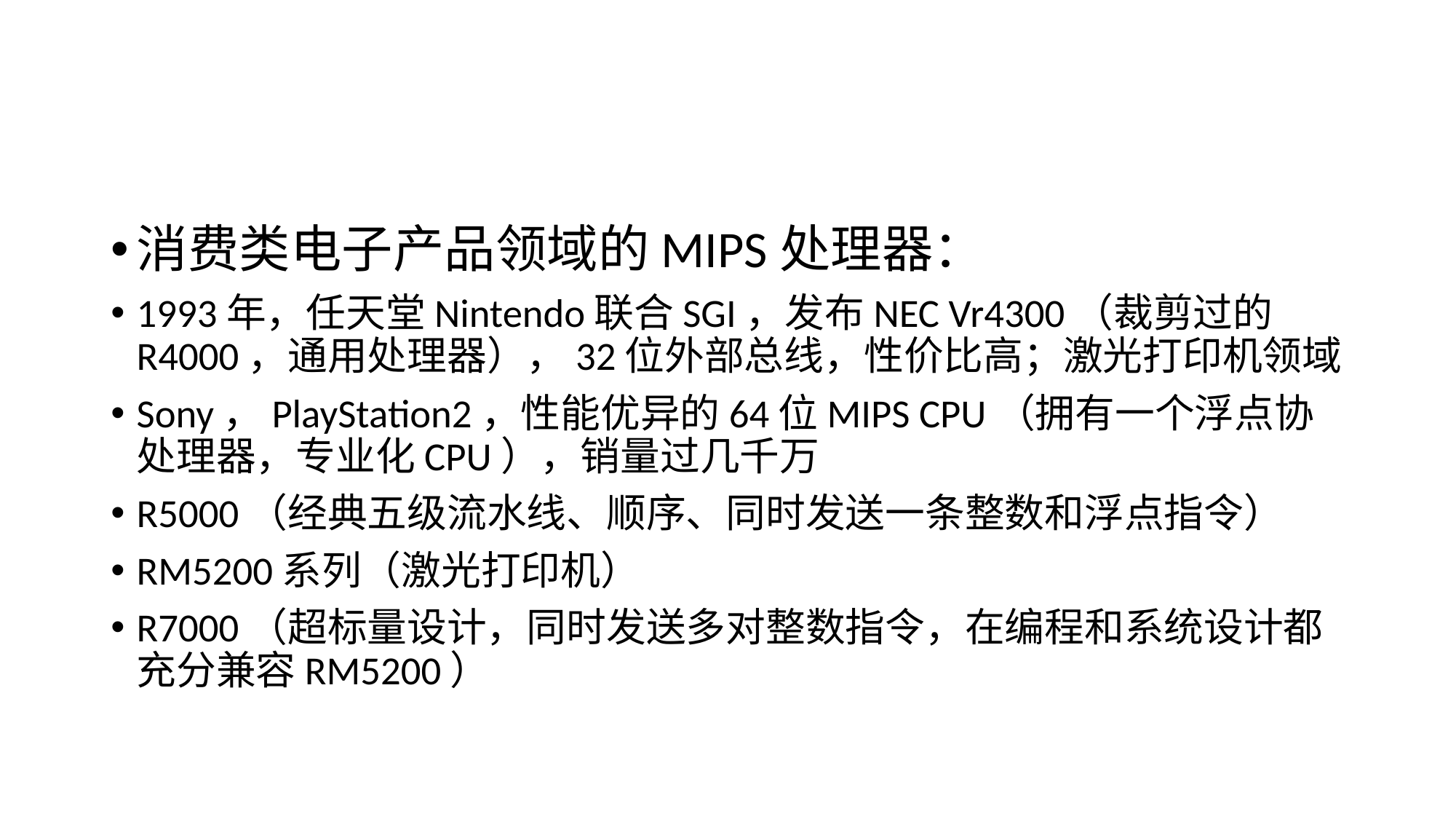

#
消费类电子产品领域的MIPS处理器：
1993年，任天堂Nintendo联合SGI，发布NEC Vr4300（裁剪过的R4000，通用处理器），32位外部总线，性价比高；激光打印机领域
Sony，PlayStation2，性能优异的64位MIPS CPU（拥有一个浮点协处理器，专业化CPU），销量过几千万
R5000（经典五级流水线、顺序、同时发送一条整数和浮点指令）
RM5200系列（激光打印机）
R7000（超标量设计，同时发送多对整数指令，在编程和系统设计都充分兼容RM5200）